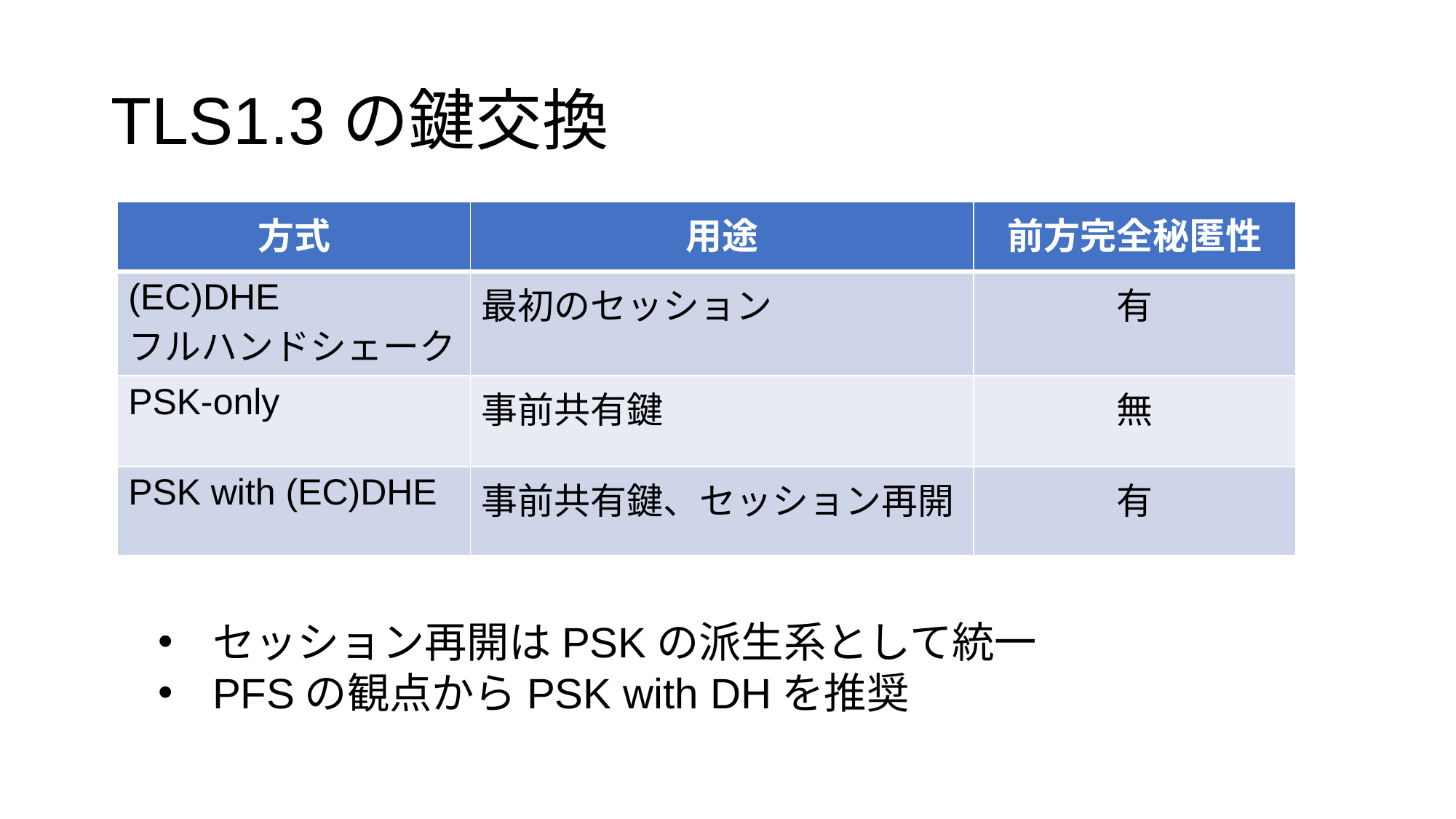

# TLS1.3の鍵交換
| 方式 | 用途 | 前方完全秘匿性 |
| --- | --- | --- |
| (EC)DHE フルハンドシェーク | 最初のセッション | 有 |
| PSK-only | 事前共有鍵 | 無 |
| PSK with (EC)DHE | 事前共有鍵、セッション再開 | 有 |
セッション再開はPSKの派生系として統一
PFSの観点からPSK with DHを推奨